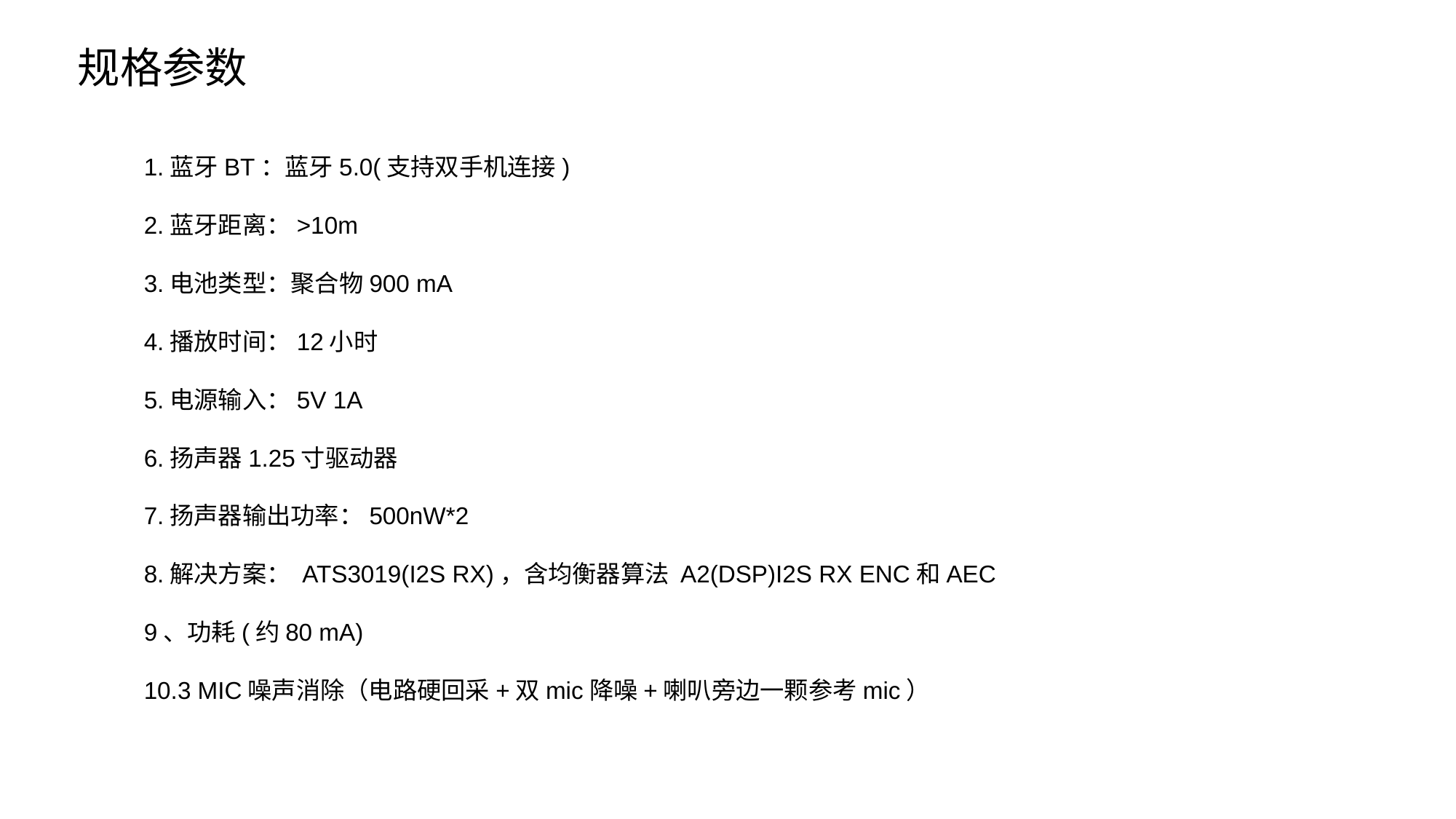

# 规格参数
1.蓝牙BT：蓝牙5.0(支持双手机连接)

2.蓝牙距离：>10m

3.电池类型：聚合物900 mA

4.播放时间：12小时

5.电源输入：5V 1A

6.扬声器1.25寸驱动器

7.扬声器输出功率：500nW*2

8.解决方案： ATS3019(I2S RX)，含均衡器算法 A2(DSP)I2S RX ENC和AEC

9、功耗(约80 mA)

10.3 MIC噪声消除（电路硬回采+双mic降噪+喇叭旁边一颗参考mic）